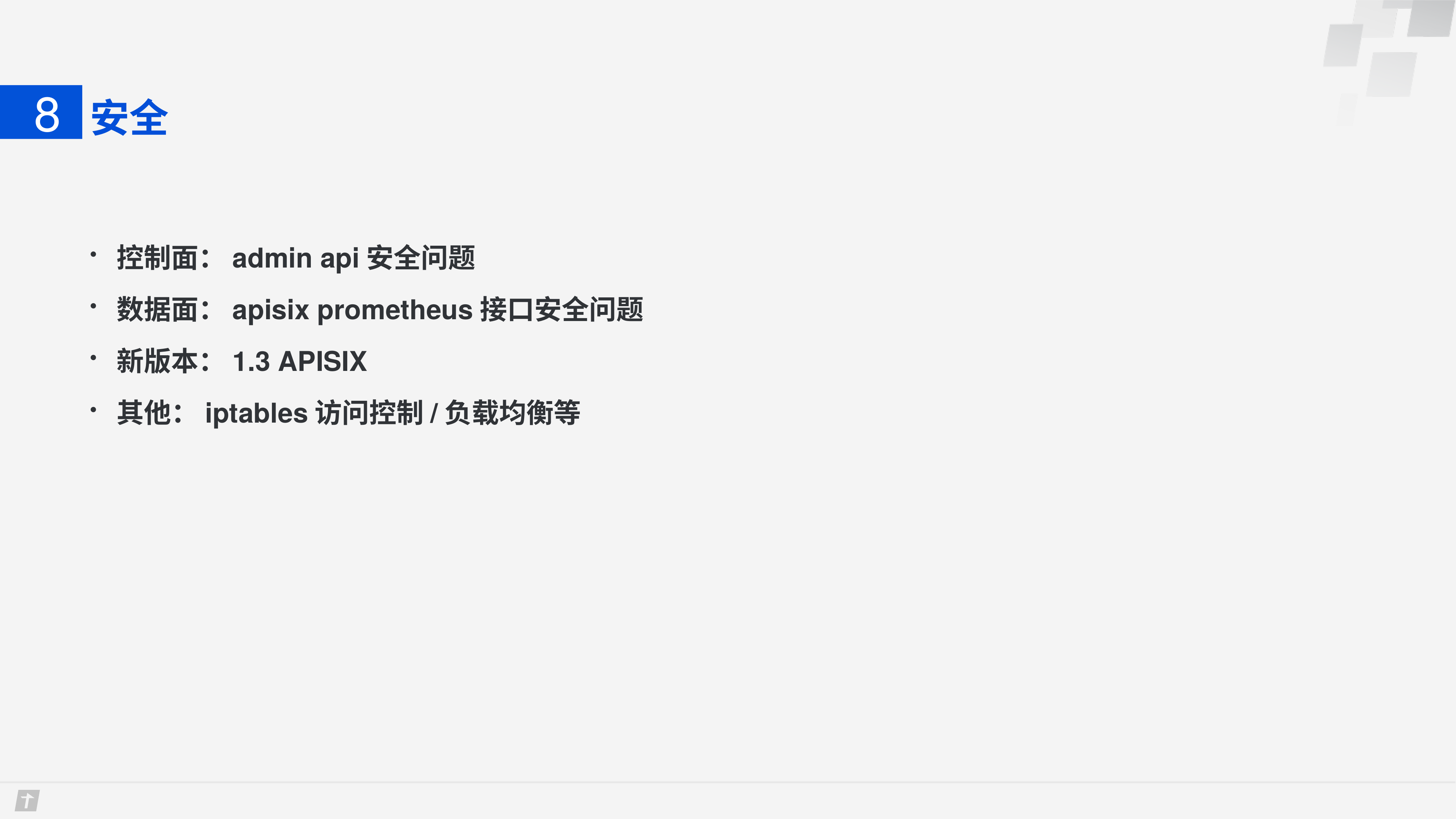

# 安全
8
控制面：admin api安全问题
数据面：apisix prometheus接口安全问题
新版本：1.3 APISIX
其他：iptables访问控制/负载均衡等
10